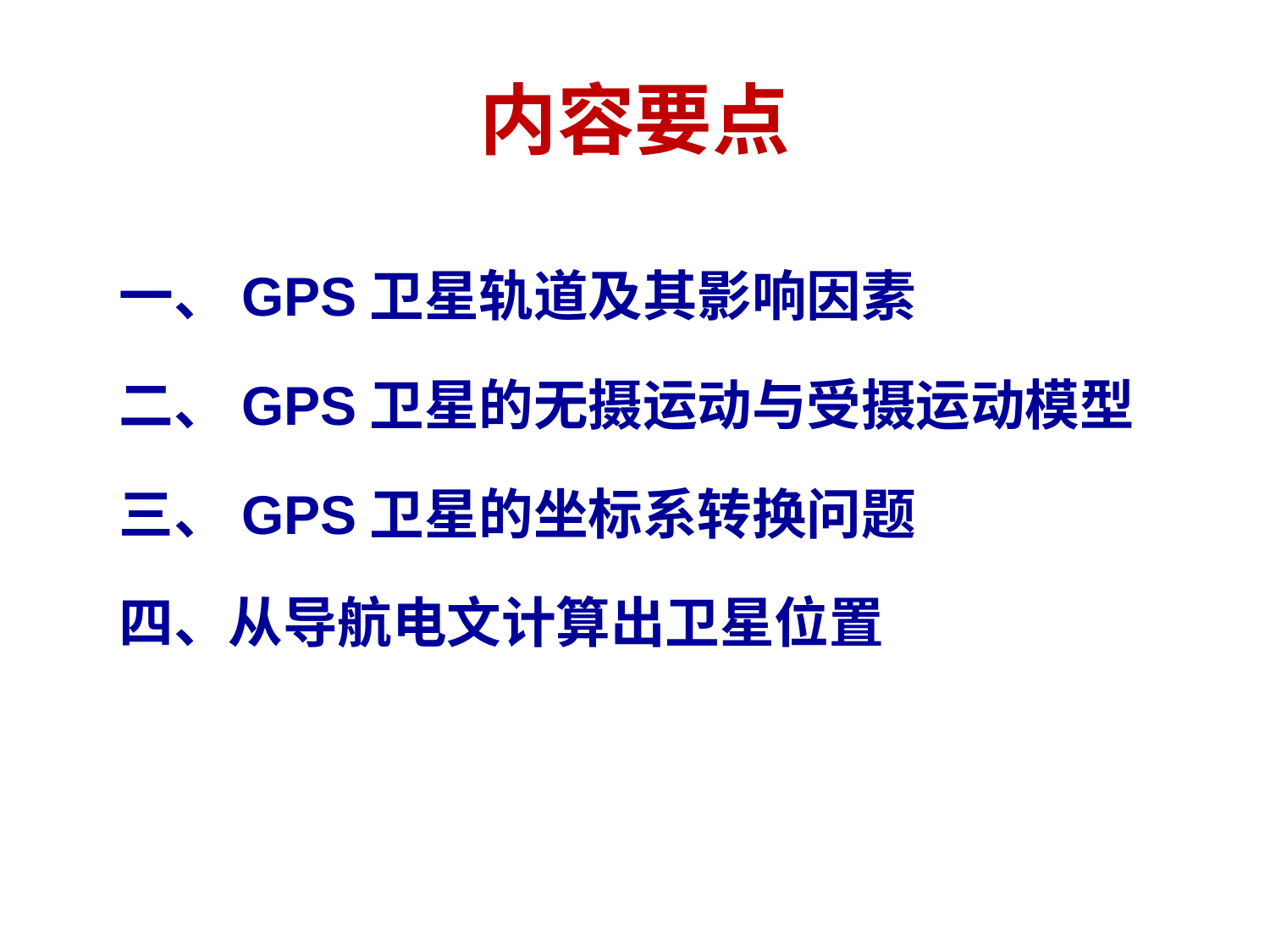

# 内容要点
 一、GPS卫星轨道及其影响因素
 二、GPS卫星的无摄运动与受摄运动模型
 三、GPS卫星的坐标系转换问题
 四、从导航电文计算出卫星位置